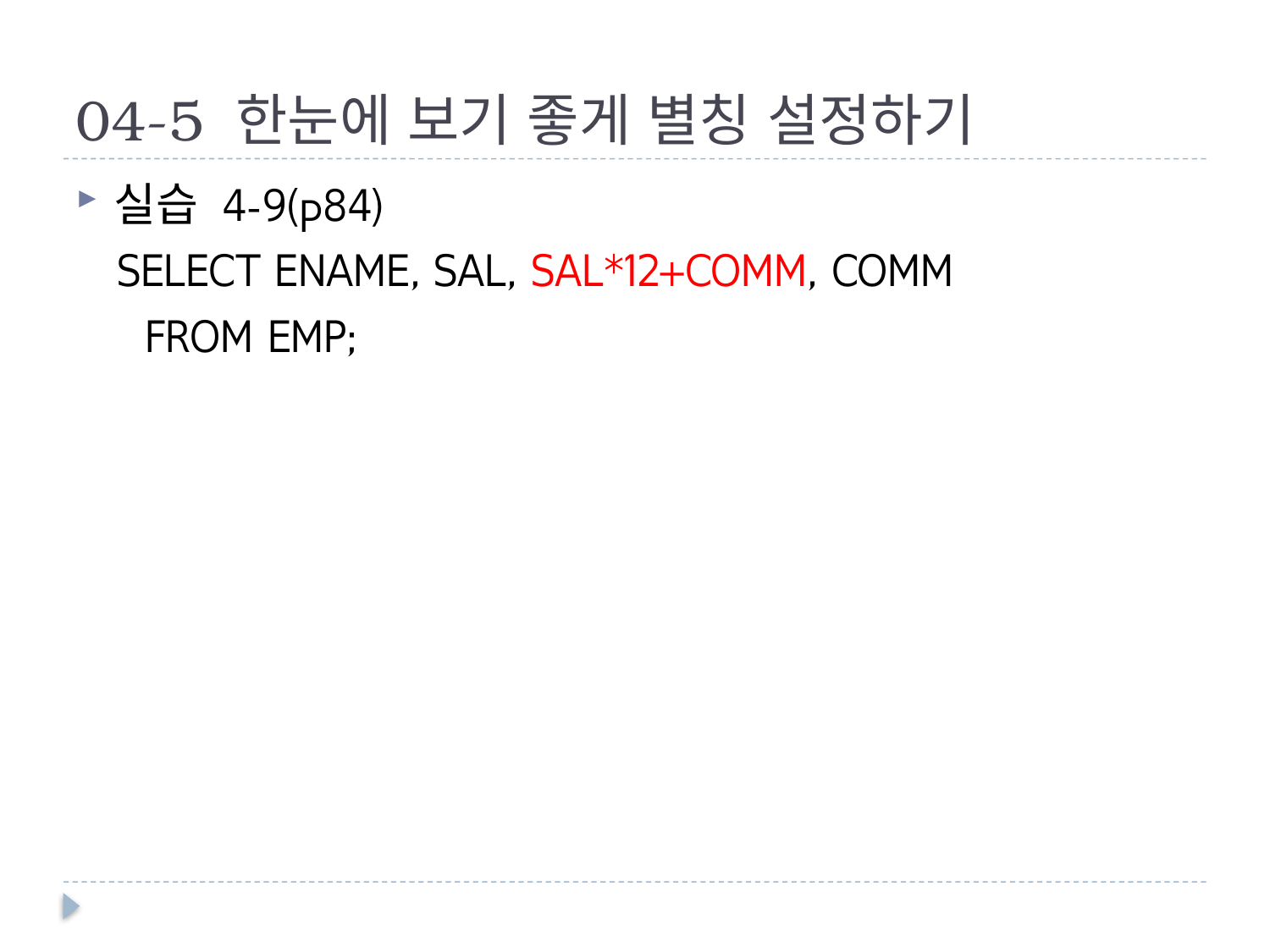

# 04-5 한눈에 보기 좋게 별칭 설정하기
실습 4-9(p84)
   SELECT ENAME, SAL, SAL*12+COMM, COMM
     FROM EMP;